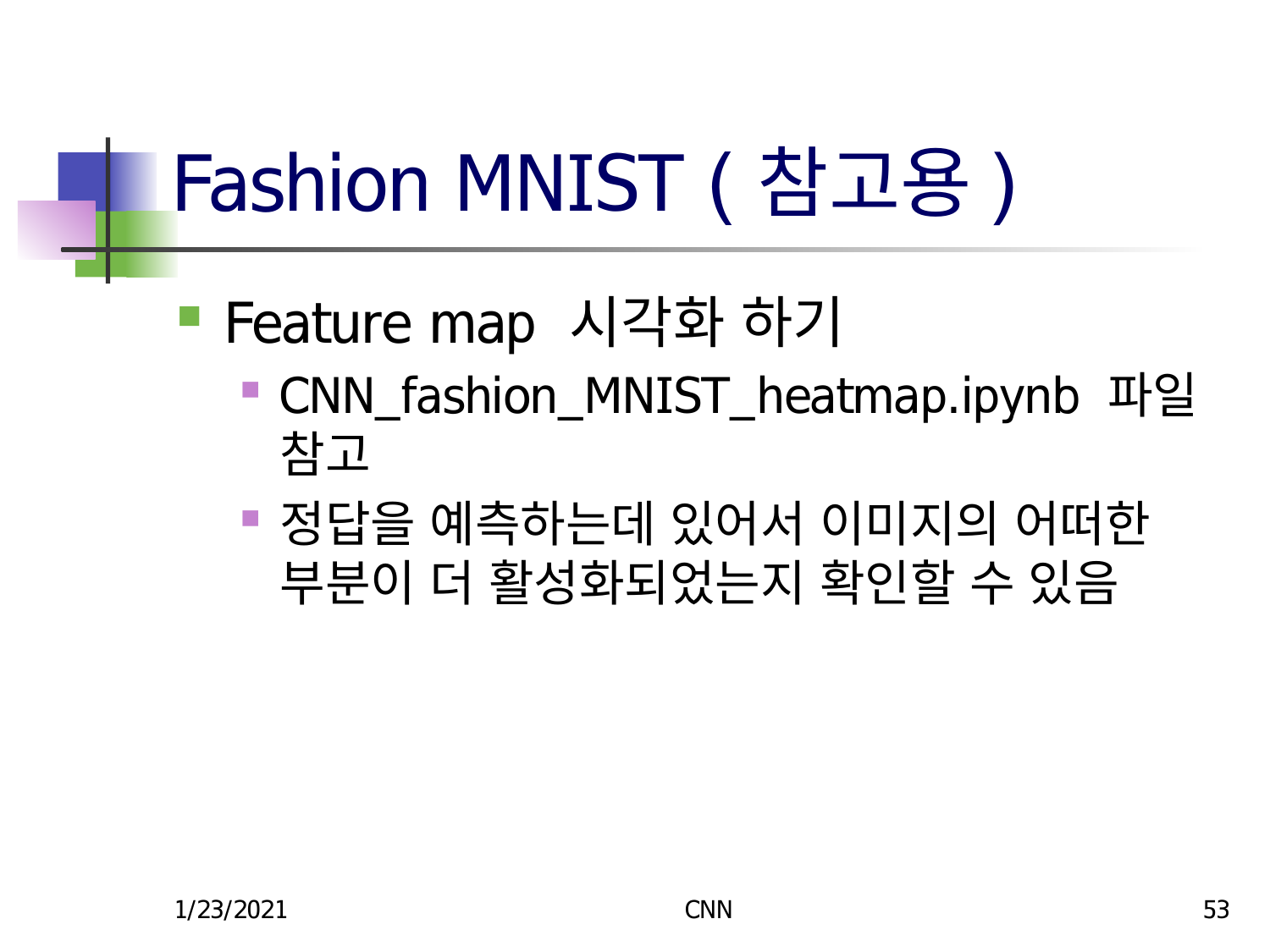

# Fashion MNIST (참고용)
Feature map 시각화 하기
CNN_fashion_MNIST_heatmap.ipynb 파일 참고
정답을 예측하는데 있어서 이미지의 어떠한 부분이 더 활성화되었는지 확인할 수 있음

1/23/2021
CNN
53